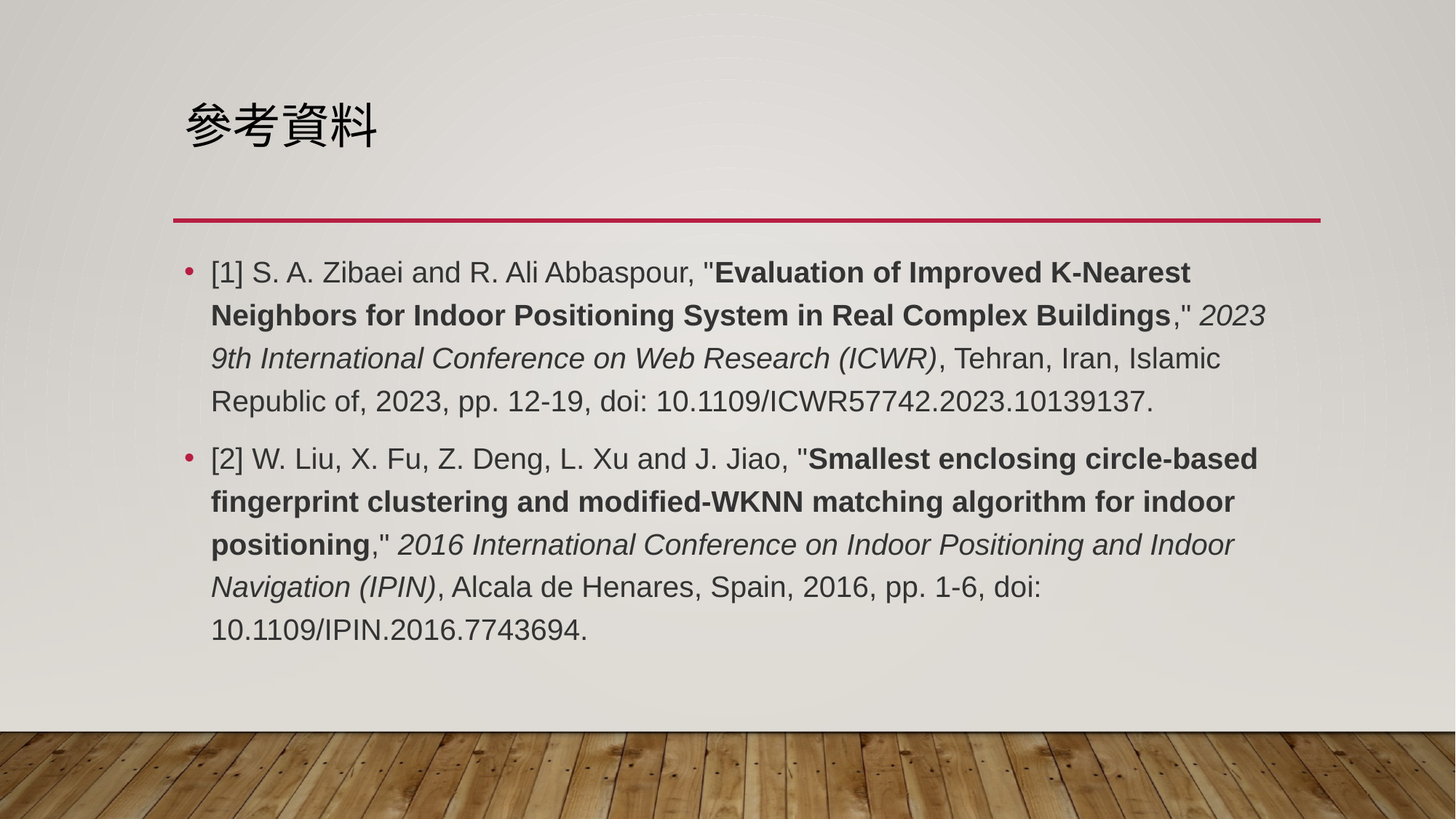

# 參考資料
[1] S. A. Zibaei and R. Ali Abbaspour, "Evaluation of Improved K-Nearest Neighbors for Indoor Positioning System in Real Complex Buildings," 2023 9th International Conference on Web Research (ICWR), Tehran, Iran, Islamic Republic of, 2023, pp. 12-19, doi: 10.1109/ICWR57742.2023.10139137.
[2] W. Liu, X. Fu, Z. Deng, L. Xu and J. Jiao, "Smallest enclosing circle-based fingerprint clustering and modified-WKNN matching algorithm for indoor positioning," 2016 International Conference on Indoor Positioning and Indoor Navigation (IPIN), Alcala de Henares, Spain, 2016, pp. 1-6, doi: 10.1109/IPIN.2016.7743694.